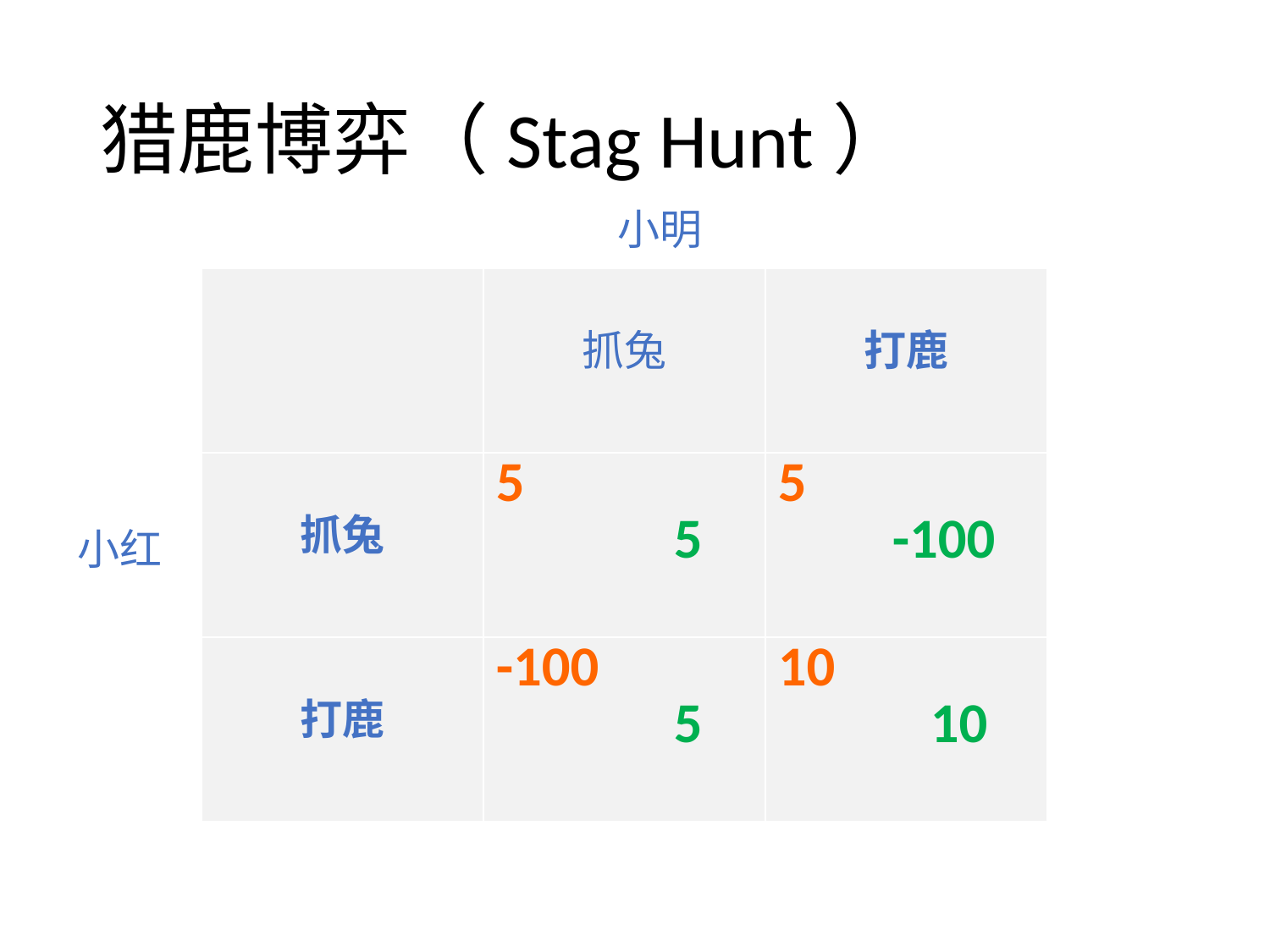

# 猎鹿博弈（Stag Hunt）
小明

|  | 抓兔 | 打鹿 |
| --- | --- | --- |
| 抓兔 | 5 5 | 5 -100 |
| 打鹿 | -100 5 | 10 10 |
小红